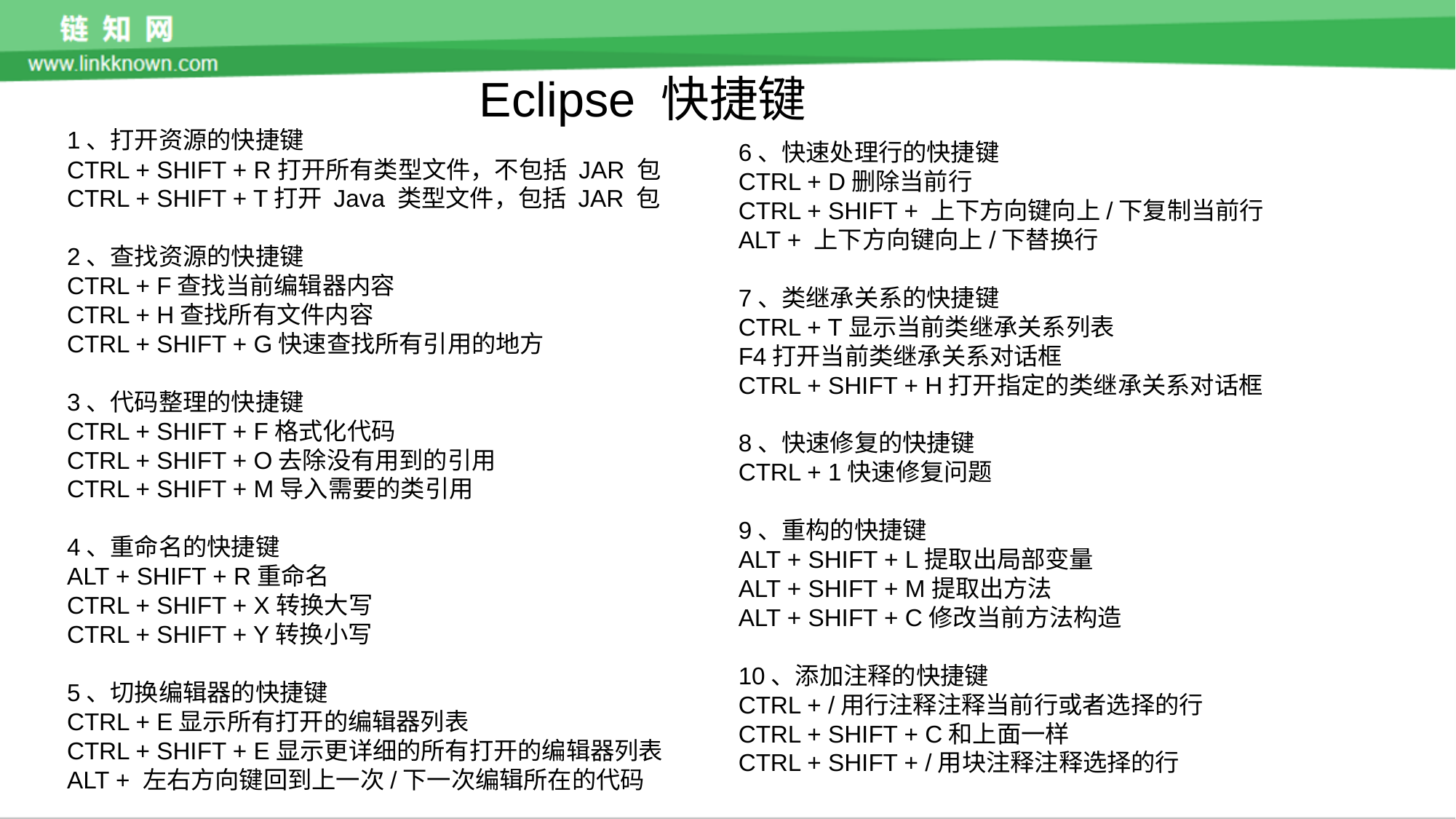

Eclipse 快捷键
1、打开资源的快捷键
CTRL + SHIFT + R打开所有类型文件，不包括 JAR 包
CTRL + SHIFT + T打开 Java 类型文件，包括 JAR 包

2、查找资源的快捷键
CTRL + F查找当前编辑器内容
CTRL + H查找所有文件内容
CTRL + SHIFT + G快速查找所有引用的地方

3、代码整理的快捷键
CTRL + SHIFT + F格式化代码
CTRL + SHIFT + O去除没有用到的引用
CTRL + SHIFT + M导入需要的类引用

4、重命名的快捷键
ALT + SHIFT + R重命名
CTRL + SHIFT + X转换大写
CTRL + SHIFT + Y转换小写

5、切换编辑器的快捷键
CTRL + E显示所有打开的编辑器列表
CTRL + SHIFT + E显示更详细的所有打开的编辑器列表
ALT + 左右方向键回到上一次/下一次编辑所在的代码
6、快速处理行的快捷键
CTRL + D删除当前行
CTRL + SHIFT + 上下方向键向上/下复制当前行
ALT + 上下方向键向上/下替换行

7、类继承关系的快捷键
CTRL + T显示当前类继承关系列表
F4打开当前类继承关系对话框
CTRL + SHIFT + H打开指定的类继承关系对话框

8、快速修复的快捷键
CTRL + 1快速修复问题

9、重构的快捷键
ALT + SHIFT + L提取出局部变量
ALT + SHIFT + M提取出方法
ALT + SHIFT + C修改当前方法构造

10、添加注释的快捷键
CTRL + /用行注释注释当前行或者选择的行
CTRL + SHIFT + C和上面一样
CTRL + SHIFT + /用块注释注释选择的行